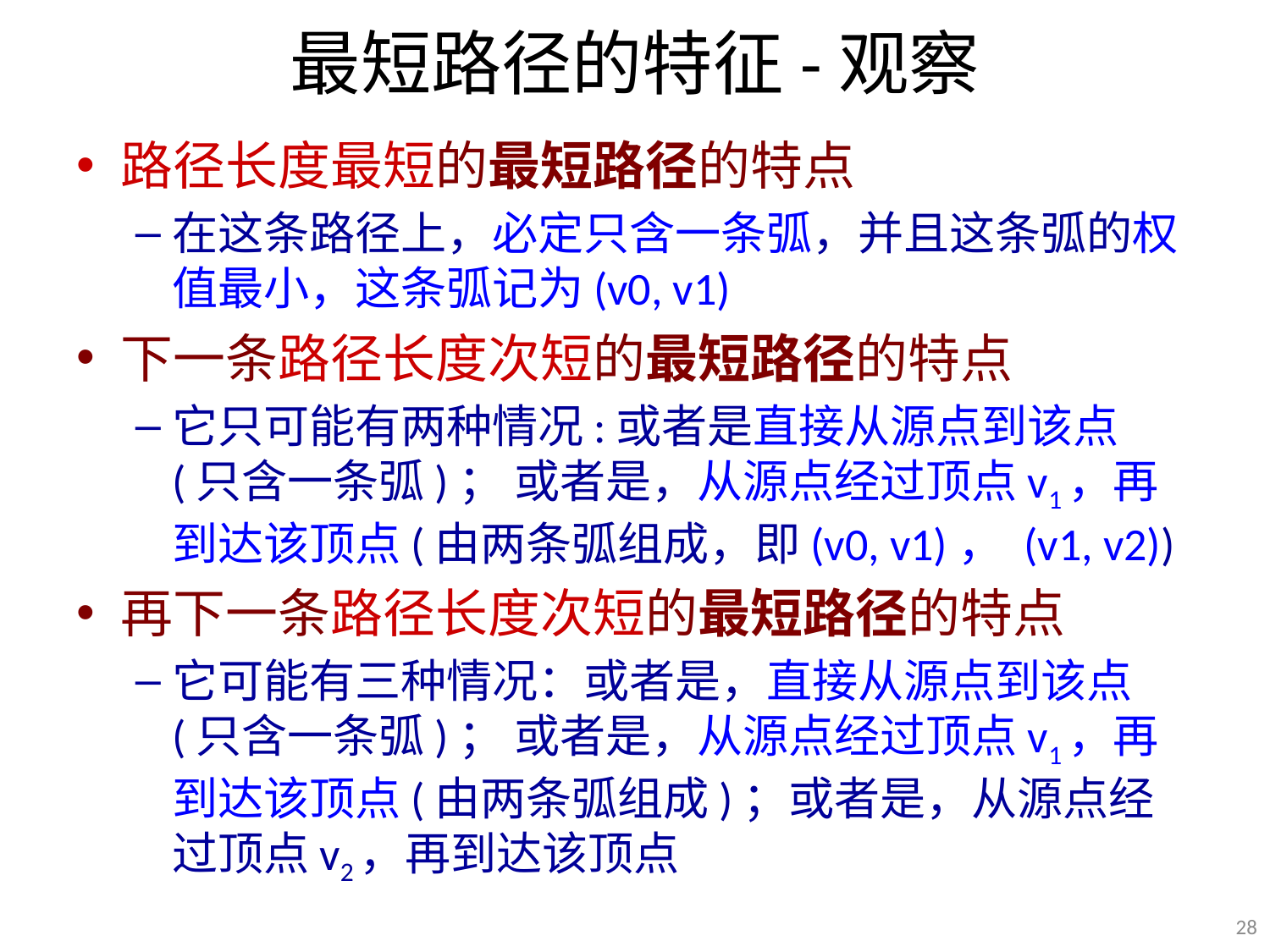

# 最短路径的特征-观察
路径长度最短的最短路径的特点
在这条路径上，必定只含一条弧，并且这条弧的权值最小，这条弧记为(v0, v1)
下一条路径长度次短的最短路径的特点
它只可能有两种情况:或者是直接从源点到该点(只含一条弧)； 或者是，从源点经过顶点v1，再到达该顶点(由两条弧组成，即(v0, v1)， (v1, v2))
再下一条路径长度次短的最短路径的特点
它可能有三种情况：或者是，直接从源点到该点(只含一条弧)； 或者是，从源点经过顶点v1，再到达该顶点(由两条弧组成)；或者是，从源点经过顶点v2，再到达该顶点

28